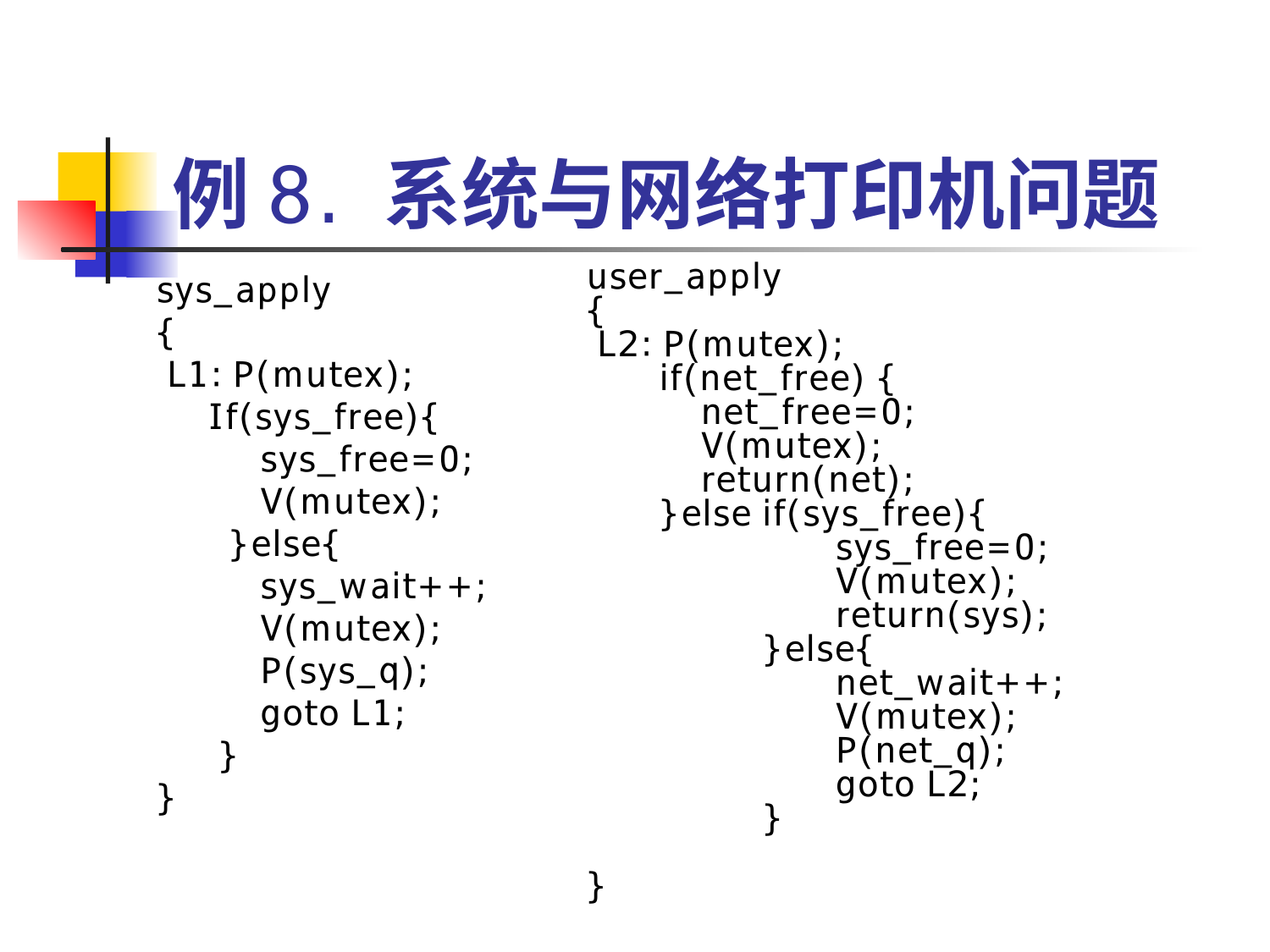

# 例8. 系统与网络打印机问题
user_apply
{
 L2: P(mutex);
       if(net_free) {
           net_free=0;
           V(mutex);
           return(net);
       }else if(sys_free){
                        sys_free=0;
                        V(mutex);
                        return(sys);
                 }else{
                        net_wait++;
                        V(mutex);
                        P(net_q);
                        goto L2;
                 }

}
sys_apply
{
 L1: P(mutex);
     If(sys_free){
          sys_free=0;
          V(mutex);
       }else{
          sys_wait++;
          V(mutex);
          P(sys_q);
          goto L1;
      }
}